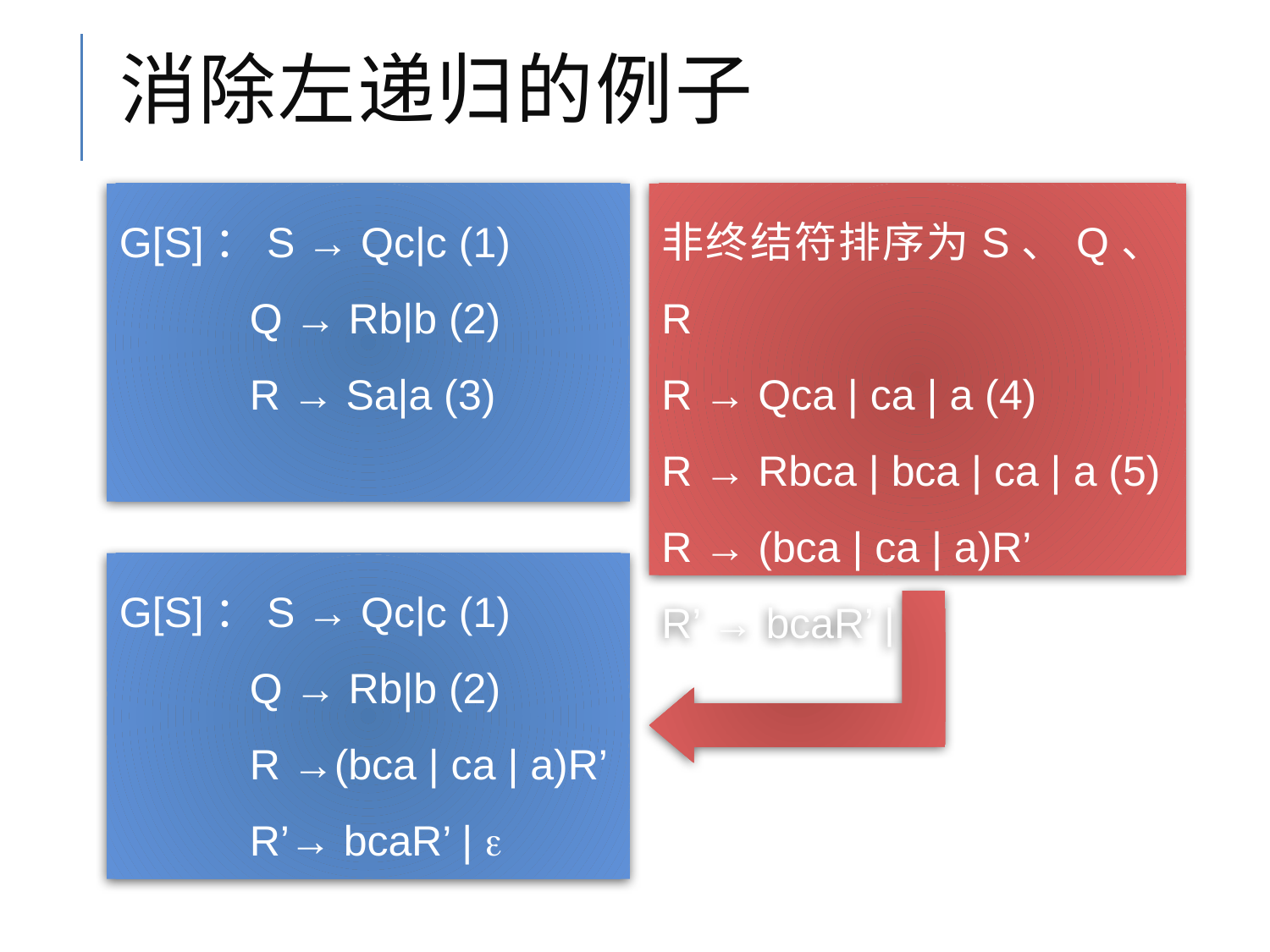

# 消除左递归的例子
G[S]：S → Qc|c (1)
           Q → Rb|b (2)
           R → Sa|a (3)
非终结符排序为S、Q、R
R → Qca | ca | a (4)
R → Rbca | bca | ca | a (5)
R → (bca | ca | a)R’
R’ → bcaR’ | ε

G[S]：S → Qc|c (1)
           Q → Rb|b (2)
           R →(bca | ca | a)R’
           R’→ bcaR’ | ε
27